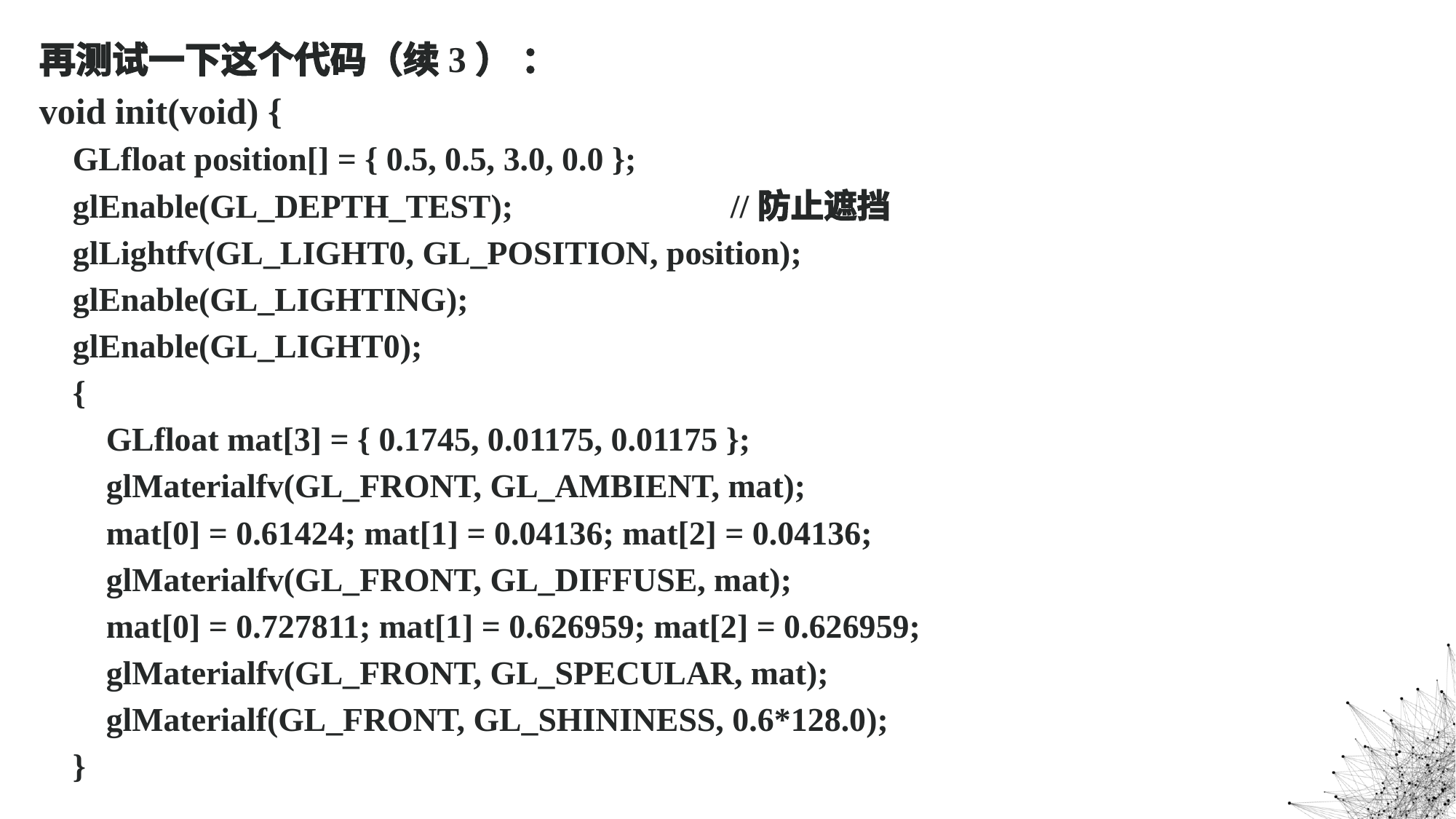

再测试一下这个代码（续3） ：
void init(void) {
    GLfloat position[] = { 0.5, 0.5, 3.0, 0.0 };
    glEnable(GL_DEPTH_TEST);                          //防止遮挡
    glLightfv(GL_LIGHT0, GL_POSITION, position);
    glEnable(GL_LIGHTING);
    glEnable(GL_LIGHT0);
    {
        GLfloat mat[3] = { 0.1745, 0.01175, 0.01175 };
        glMaterialfv(GL_FRONT, GL_AMBIENT, mat);
        mat[0] = 0.61424; mat[1] = 0.04136; mat[2] = 0.04136;
        glMaterialfv(GL_FRONT, GL_DIFFUSE, mat);
        mat[0] = 0.727811; mat[1] = 0.626959; mat[2] = 0.626959;
        glMaterialfv(GL_FRONT, GL_SPECULAR, mat);
        glMaterialf(GL_FRONT, GL_SHININESS, 0.6*128.0);
    }